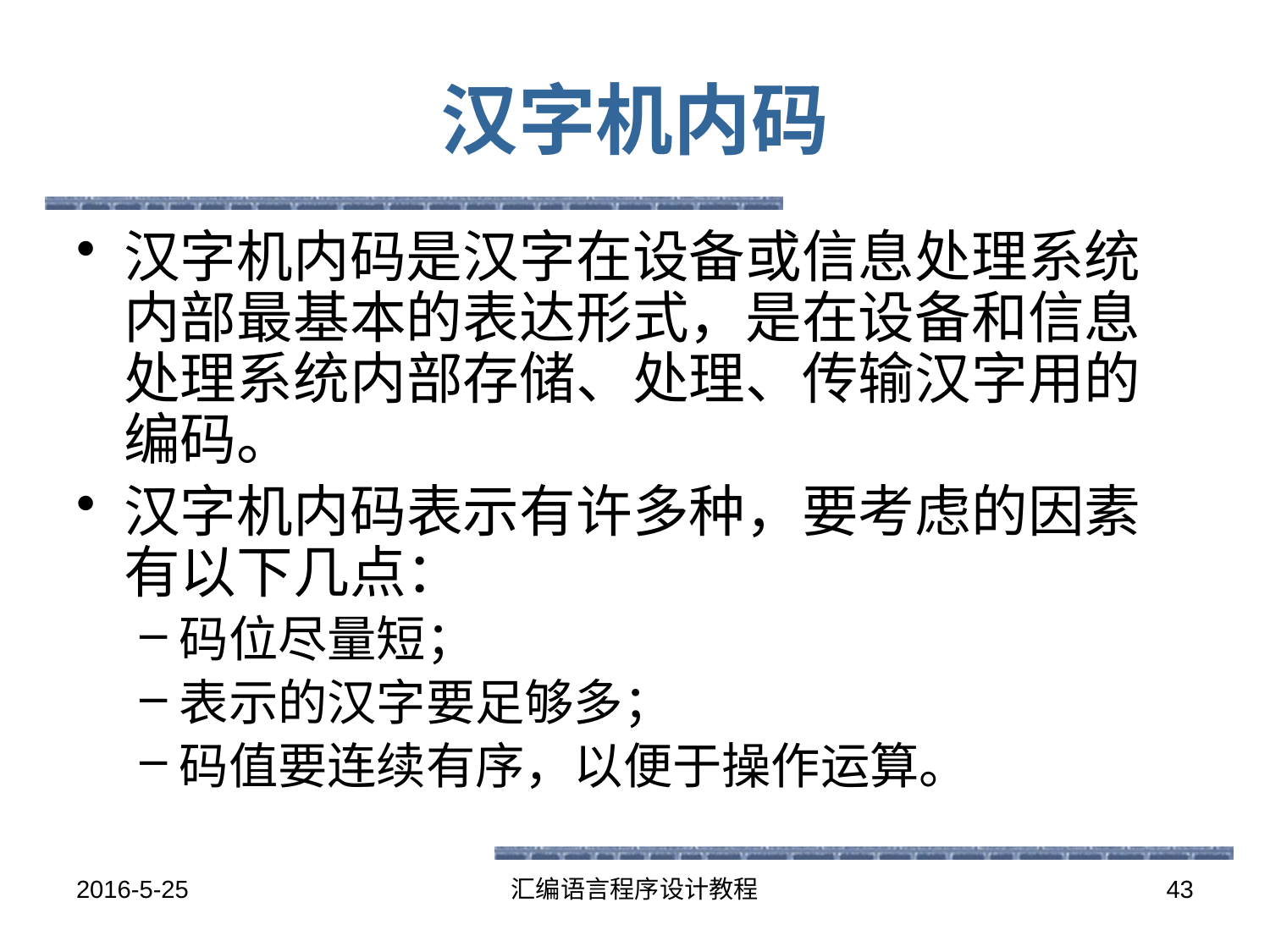

# 汉字机内码
汉字机内码是汉字在设备或信息处理系统内部最基本的表达形式，是在设备和信息处理系统内部存储、处理、传输汉字用的编码。
汉字机内码表示有许多种，要考虑的因素有以下几点：
码位尽量短；
表示的汉字要足够多；
码值要连续有序，以便于操作运算。
2016-5-25
汇编语言程序设计教程
43